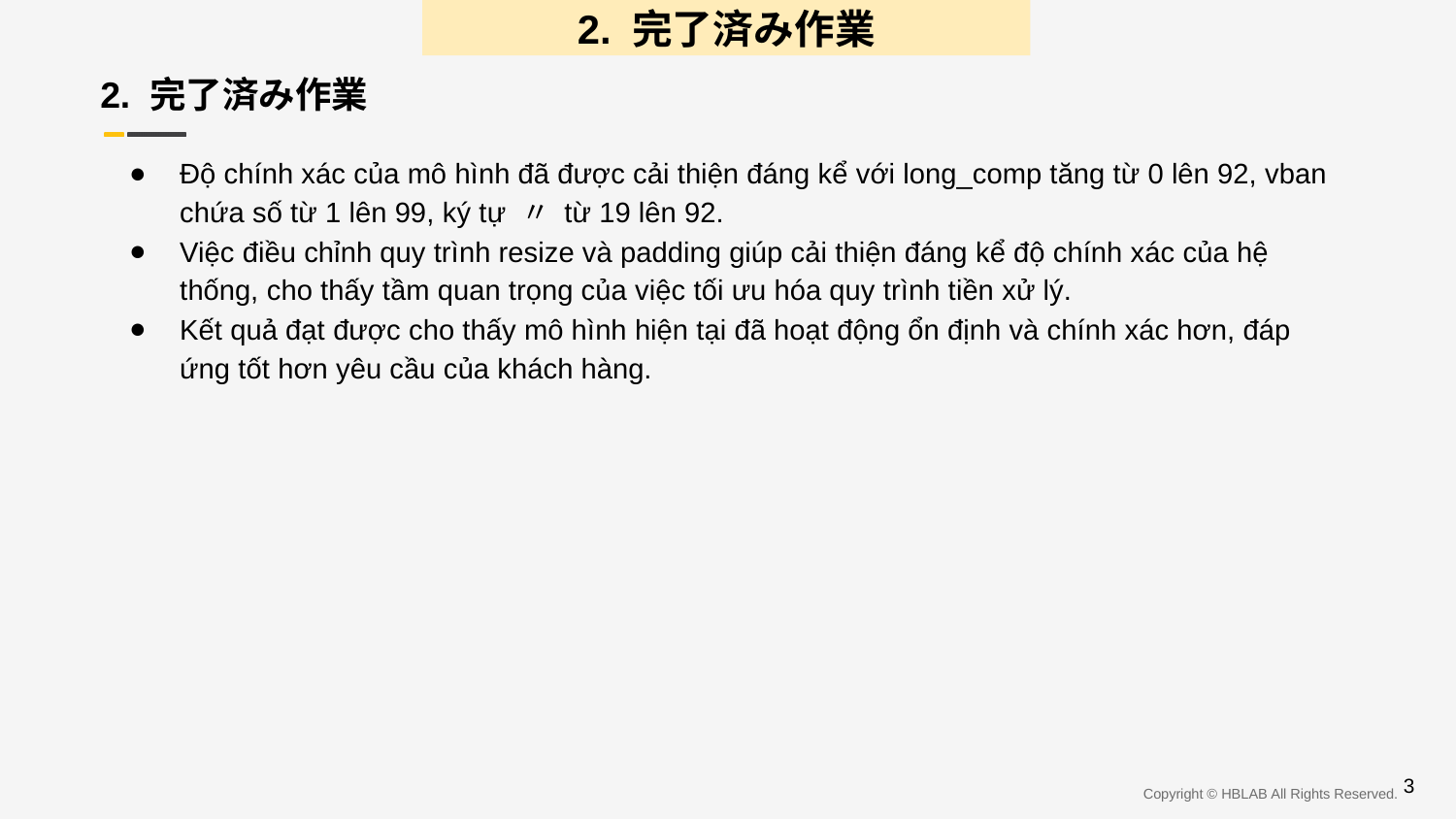

2. 完了済み作業
2. 完了済み作業
Độ chính xác của mô hình đã được cải thiện đáng kể với long_comp tăng từ 0 lên 92, vban chứa số từ 1 lên 99, ký tự 〃 từ 19 lên 92.
Việc điều chỉnh quy trình resize và padding giúp cải thiện đáng kể độ chính xác của hệ thống, cho thấy tầm quan trọng của việc tối ưu hóa quy trình tiền xử lý.
Kết quả đạt được cho thấy mô hình hiện tại đã hoạt động ổn định và chính xác hơn, đáp ứng tốt hơn yêu cầu của khách hàng.
3